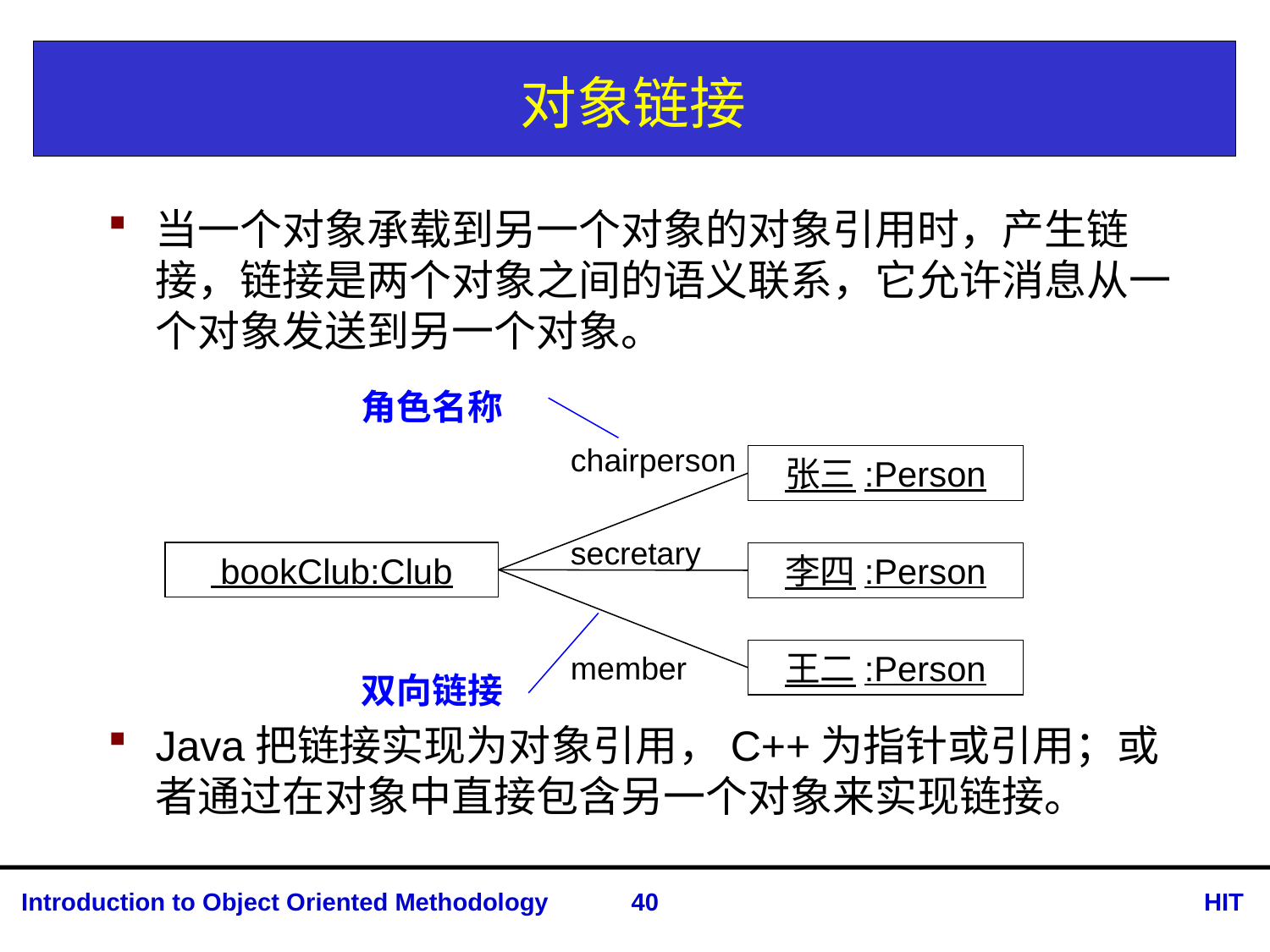

# 对象链接
当一个对象承载到另一个对象的对象引用时，产生链接，链接是两个对象之间的语义联系，它允许消息从一个对象发送到另一个对象。

Java把链接实现为对象引用，C++为指针或引用；或者通过在对象中直接包含另一个对象来实现链接。

角色名称

chairperson
张三:Person
secretary
 bookClub:Club
李四:Person

王二:Person
member
双向链接